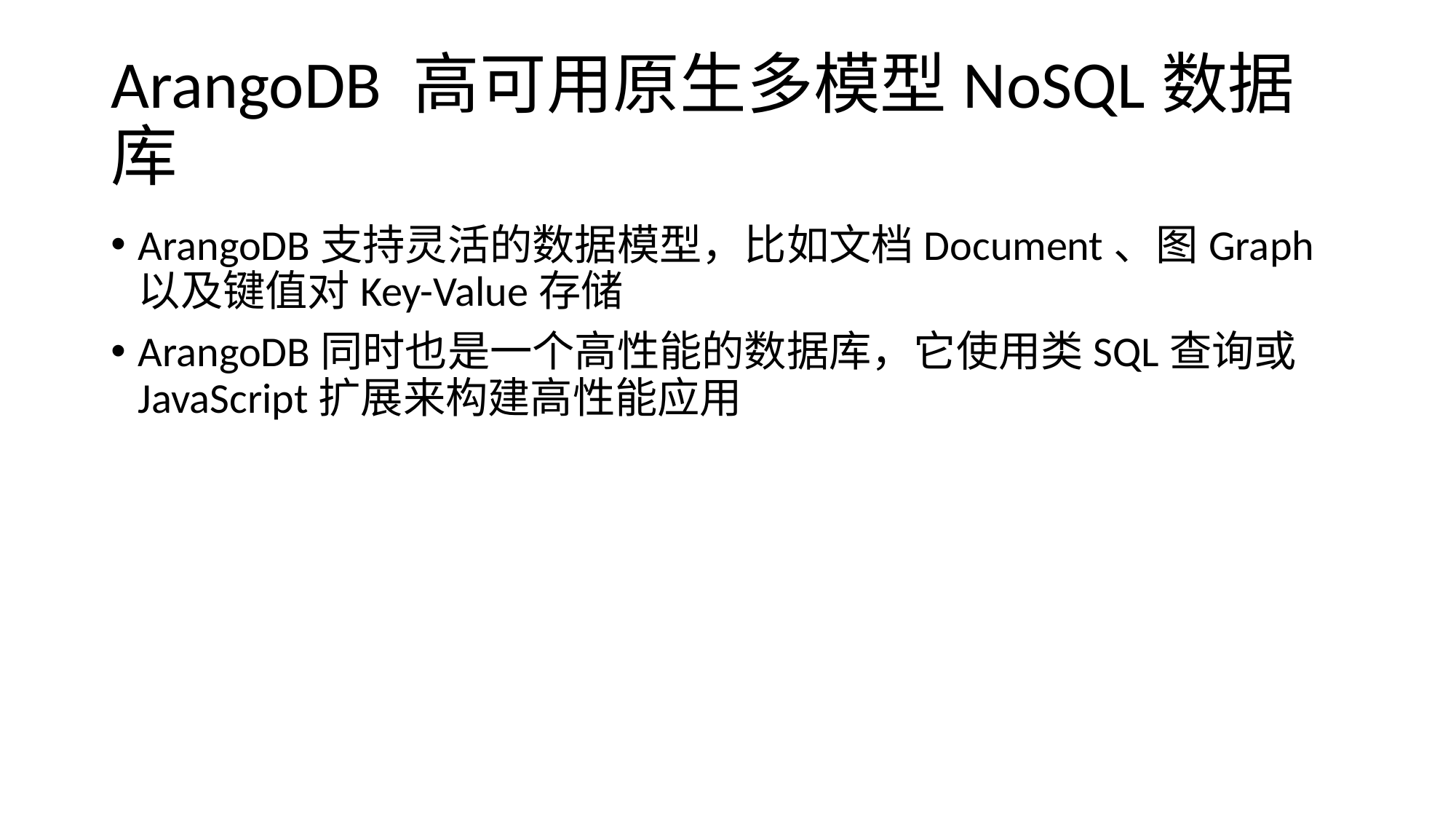

# ArangoDB 高可用原生多模型NoSQL数据库
ArangoDB支持灵活的数据模型，比如文档Document、图Graph以及键值对Key-Value存储
ArangoDB同时也是一个高性能的数据库，它使用类SQL查询或JavaScript扩展来构建高性能应用